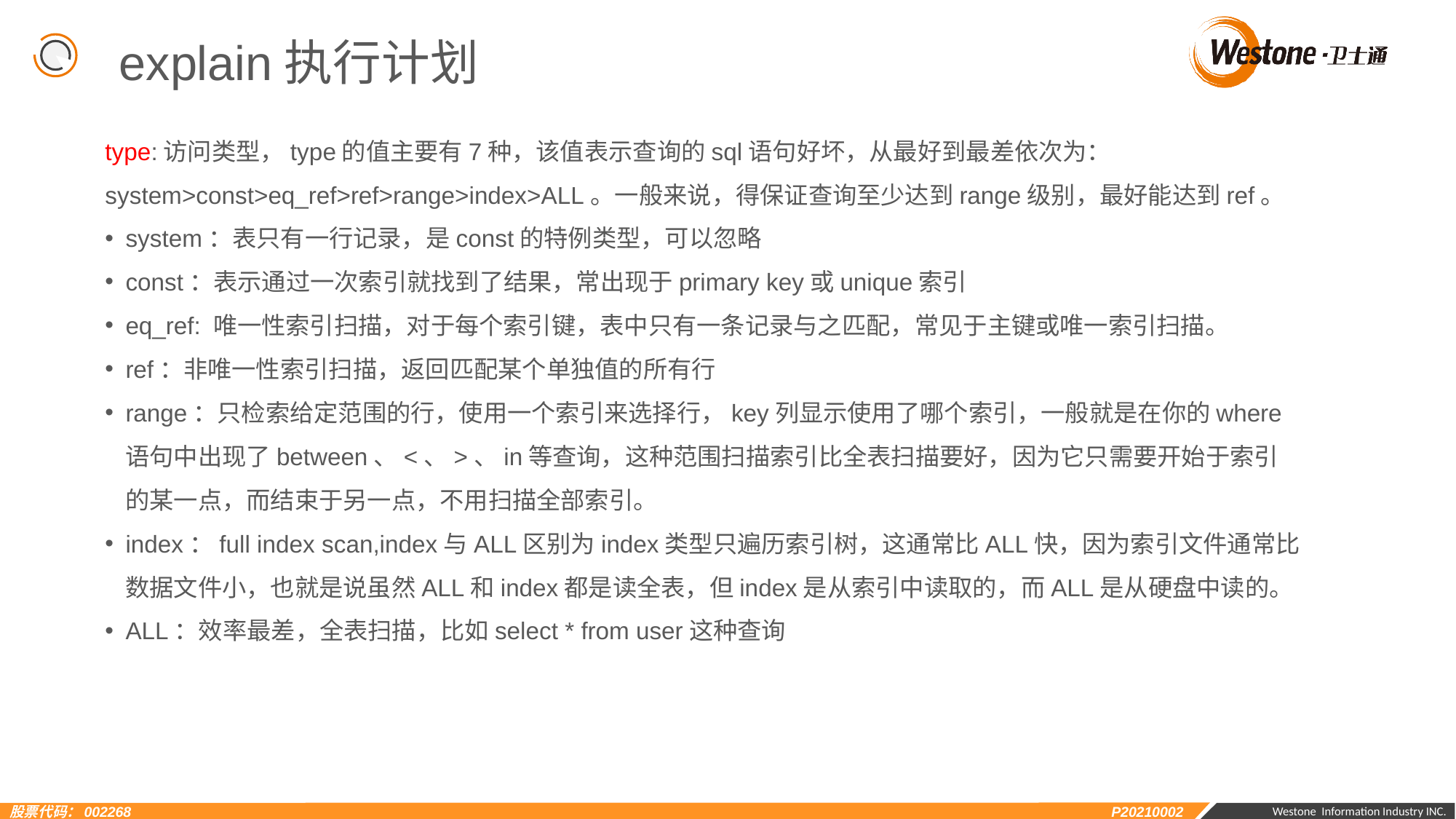

explain执行计划
type:访问类型，type的值主要有7种，该值表示查询的sql语句好坏，从最好到最差依次为：system>const>eq_ref>ref>range>index>ALL。一般来说，得保证查询至少达到range级别，最好能达到ref。
system：表只有一行记录，是const的特例类型，可以忽略
const：表示通过一次索引就找到了结果，常出现于primary key或unique索引
eq_ref: 唯一性索引扫描，对于每个索引键，表中只有一条记录与之匹配，常见于主键或唯一索引扫描。
ref：非唯一性索引扫描，返回匹配某个单独值的所有行
range：只检索给定范围的行，使用一个索引来选择行，key列显示使用了哪个索引，一般就是在你的where语句中出现了between、<、>、in等查询，这种范围扫描索引比全表扫描要好，因为它只需要开始于索引的某一点，而结束于另一点，不用扫描全部索引。
index：full index scan,index与ALL区别为index类型只遍历索引树，这通常比ALL快，因为索引文件通常比数据文件小，也就是说虽然ALL和index都是读全表，但index是从索引中读取的，而ALL是从硬盘中读的。
ALL：效率最差，全表扫描，比如select * from user这种查询